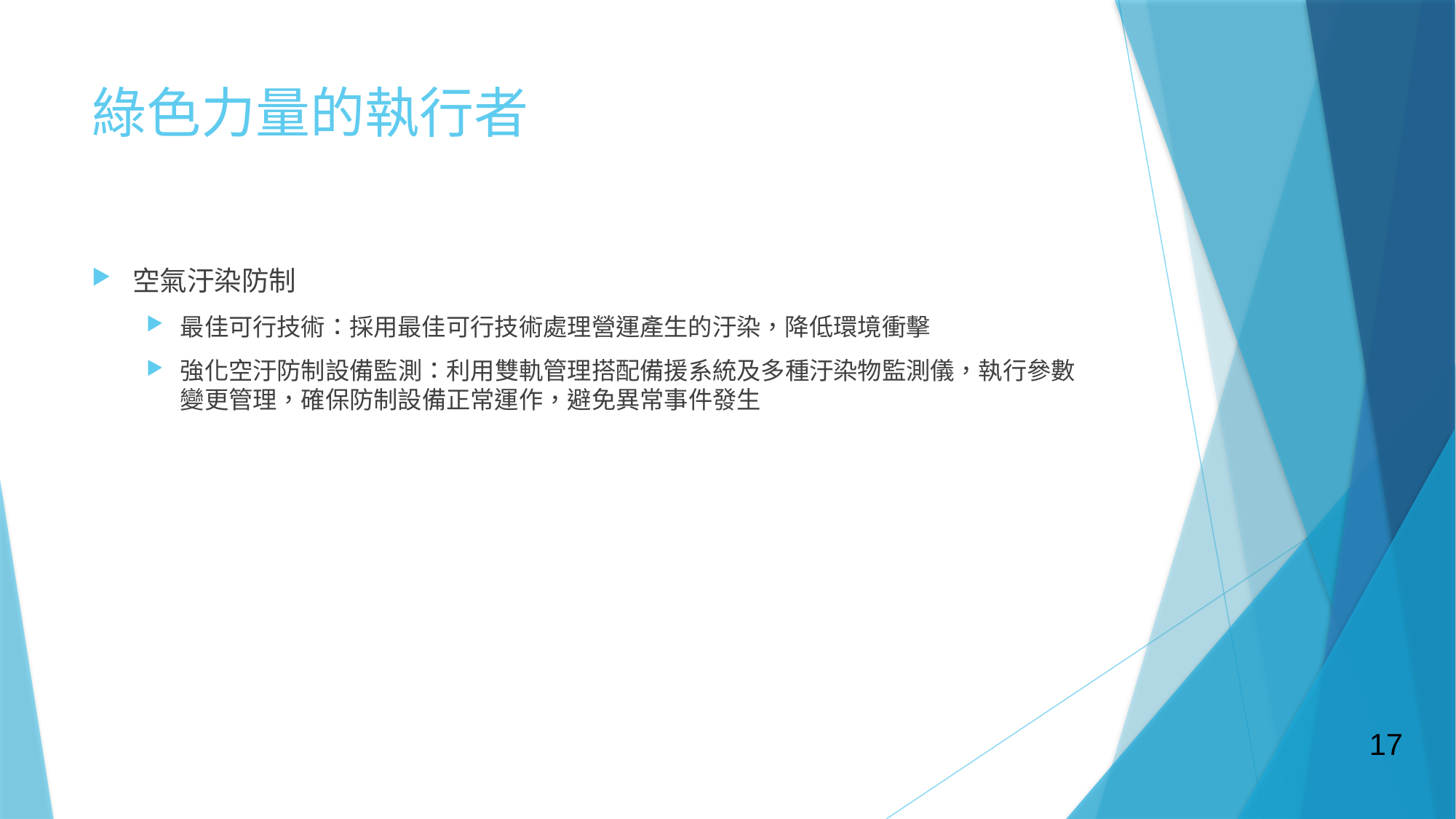

# 綠色力量的執行者
空氣汙染防制
最佳可行技術：採用最佳可行技術處理營運產生的汙染，降低環境衝擊
強化空汙防制設備監測：利用雙軌管理搭配備援系統及多種汙染物監測儀，執行參數變更管理，確保防制設備正常運作，避免異常事件發生
17